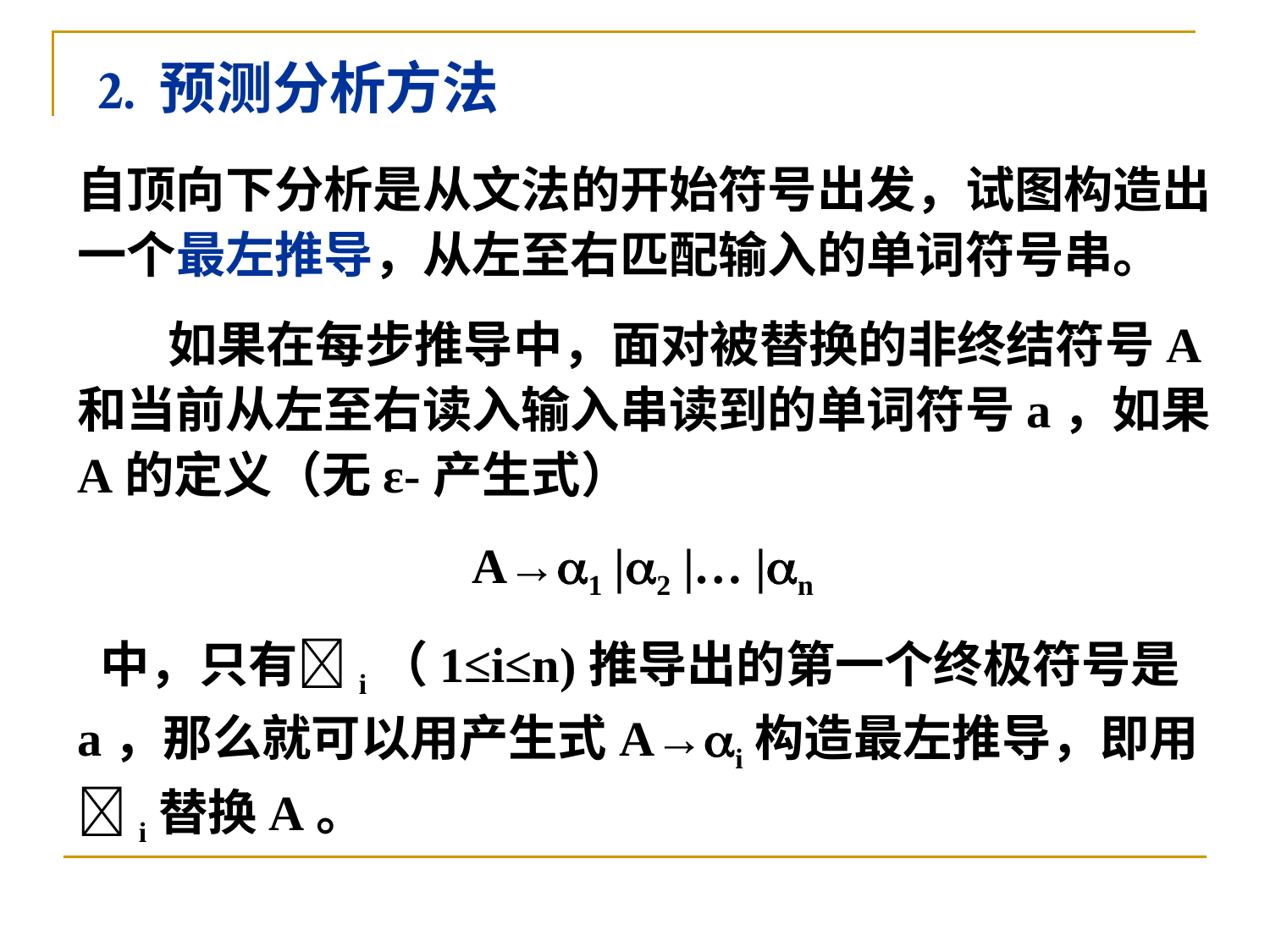

# 2. 预测分析方法

自顶向下分析是从文法的开始符号出发，试图构造出一个最左推导，从左至右匹配输入的单词符号串。
       如果在每步推导中，面对被替换的非终结符号A和当前从左至右读入输入串读到的单词符号a，如果A的定义（无ε-产生式）
 A→α1 |α2 |… |αn
 中，只有αi（1≤i≤n)推导出的第一个终极符号是a，那么就可以用产生式A→αi构造最左推导，即用αi替换A。
40